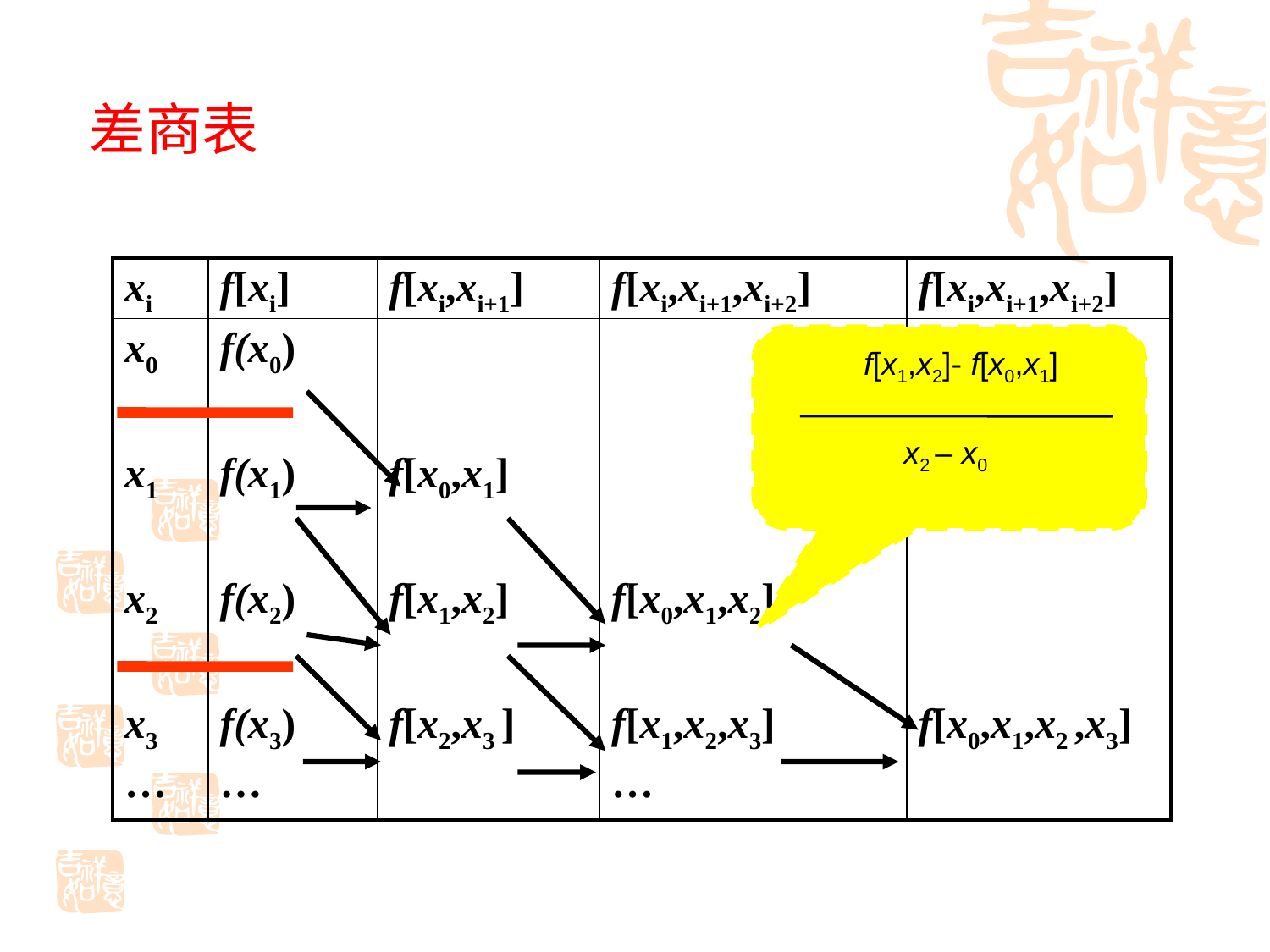

差商表
| xi | f[xi] | f[xi,xi+1] | f[xi,xi+1,xi+2] | f[xi,xi+1,xi+2] |
| --- | --- | --- | --- | --- |
| x0 | f(x0) |  |  |  |
|  |  |  |  |  |
| x1 | f(x1) | f[x0,x1] |  |  |
|  |  |  |  |  |
| x2 | f(x2) | f[x1,x2] | f[x0,x1,x2] |  |
|  |  |  |  |  |
| x3 | f(x3) | f[x2,x3 ] | f[x1,x2,x3] | f[x0,x1,x2 ,x3] |
| … | … |  | … |  |

f[x1,x2]- f[x0,x1]
x2 – x0